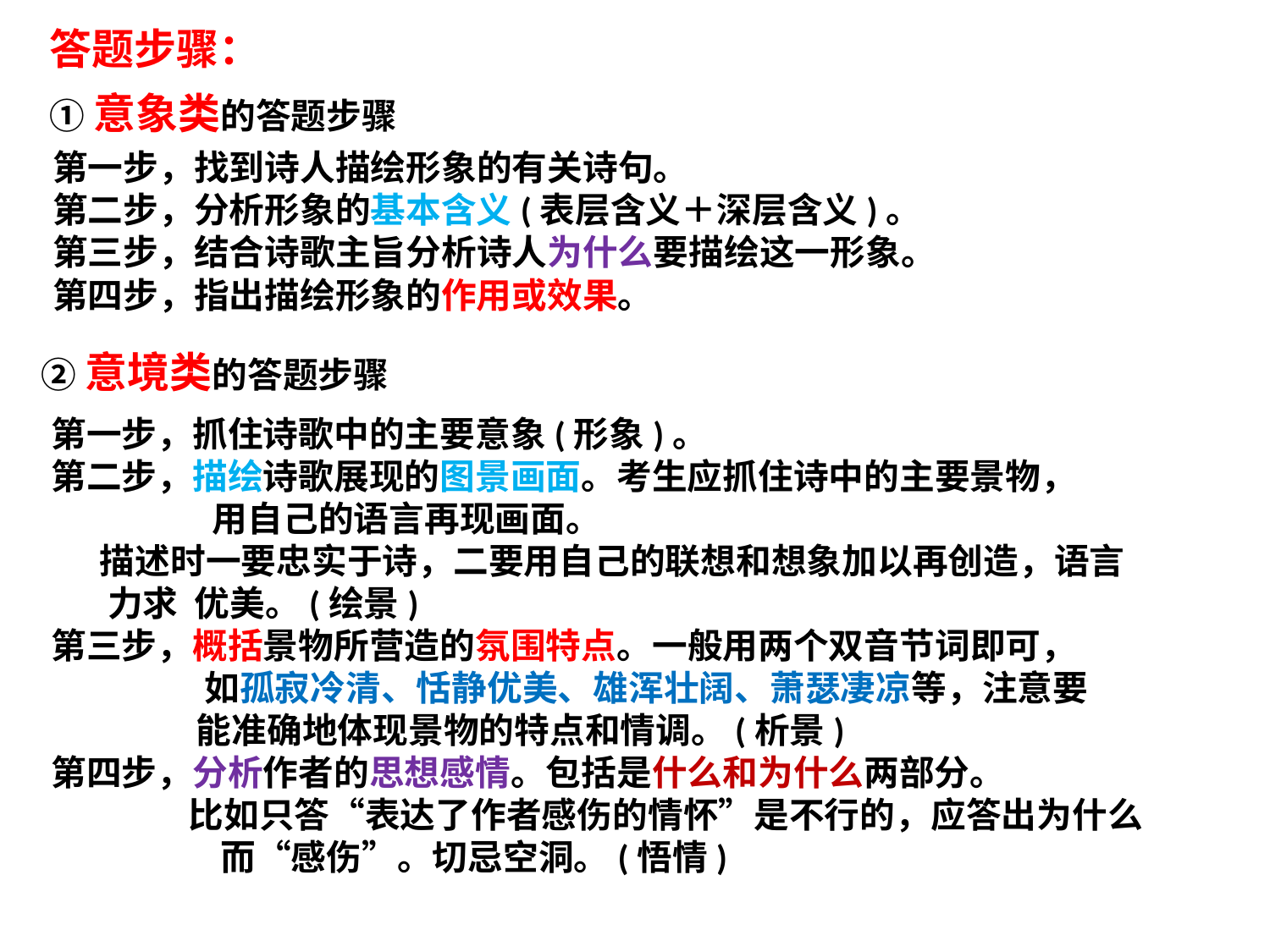

答题步骤：
①意象类的答题步骤
第一步，找到诗人描绘形象的有关诗句。
第二步，分析形象的基本含义(表层含义＋深层含义)。
第三步，结合诗歌主旨分析诗人为什么要描绘这一形象。
第四步，指出描绘形象的作用或效果。
②意境类的答题步骤
第一步，抓住诗歌中的主要意象(形象)。
第二步，描绘诗歌展现的图景画面。考生应抓住诗中的主要景物，
                   用自己的语言再现画面。
     描述时一要忠实于诗，二要用自己的联想和想象加以再创造，语言
      力求  优美。(绘景)
第三步，概括景物所营造的氛围特点。一般用两个双音节词即可，
                  如孤寂冷清、恬静优美、雄浑壮阔、萧瑟凄凉等，注意要
                 能准确地体现景物的特点和情调。(析景)
第四步，分析作者的思想感情。包括是什么和为什么两部分。
                比如只答“表达了作者感伤的情怀”是不行的，应答出为什么
                    而“感伤”。切忌空洞。(悟情)